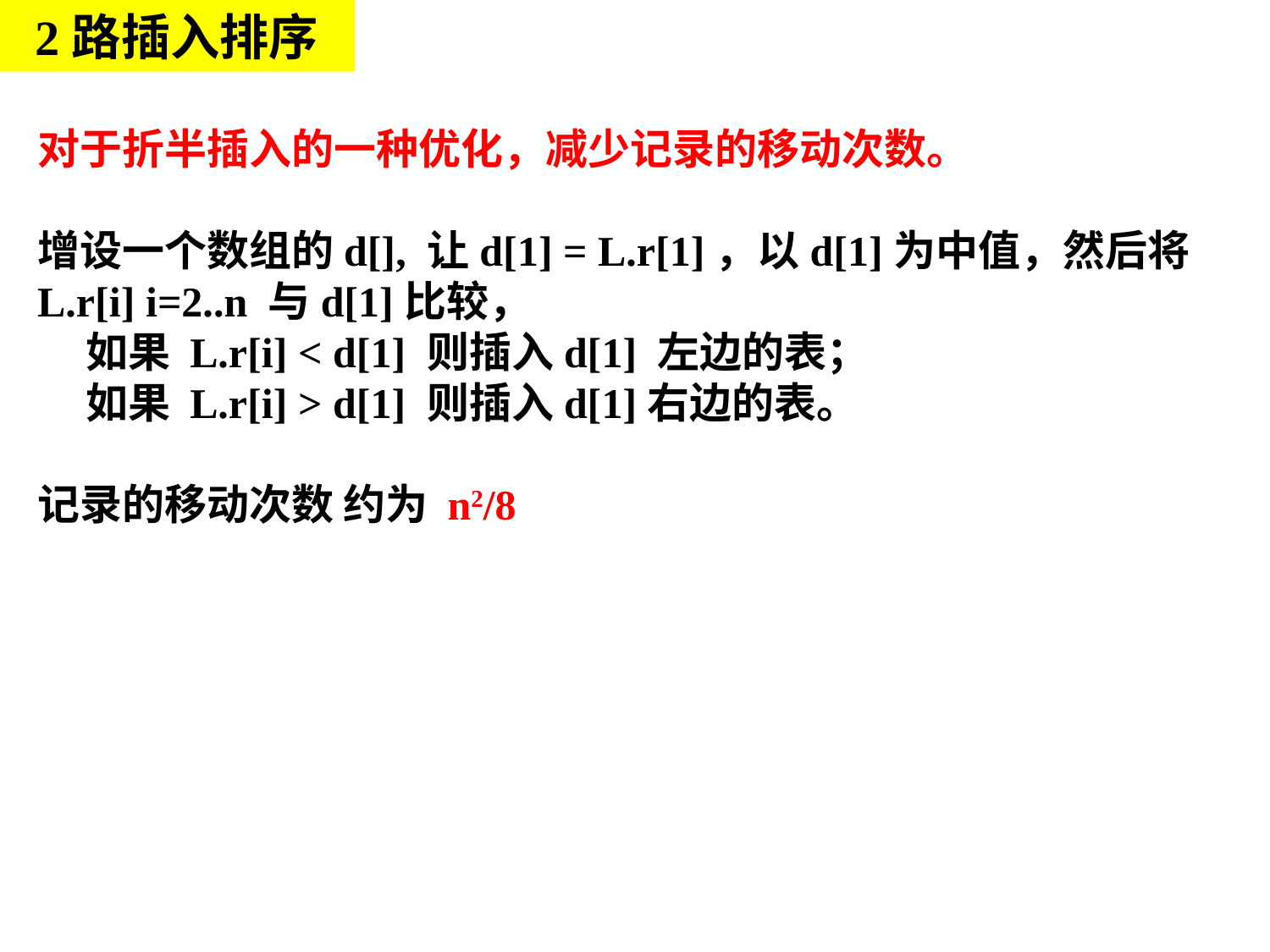

2路插入排序
对于折半插入的一种优化，减少记录的移动次数。

增设一个数组的d[], 让d[1] = L.r[1]，以d[1]为中值，然后将L.r[i] i=2..n 与d[1]比较，
    如果 L.r[i] < d[1] 则插入d[1] 左边的表；
    如果 L.r[i] > d[1] 则插入d[1]右边的表。

记录的移动次数 约为 n2/8